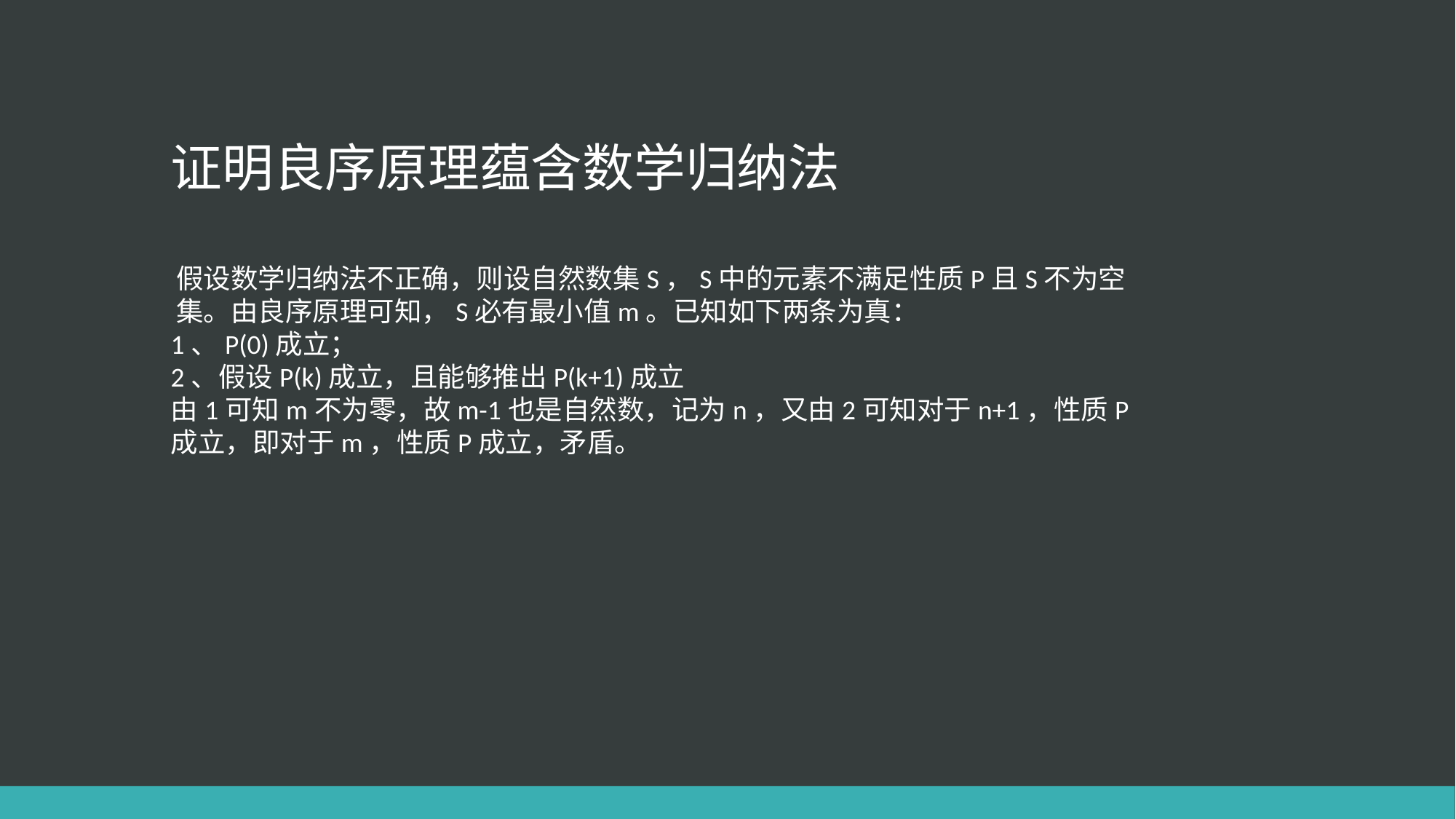

# 证明良序原理蕴含数学归纳法
假设数学归纳法不正确，则设自然数集S，S中的元素不满足性质P且S不为空集。由良序原理可知，S必有最小值m。已知如下两条为真：
1、P(0)成立；
2、假设P(k)成立，且能够推出P(k+1)成立
由1可知m不为零，故m-1也是自然数，记为n，又由2可知对于n+1，性质P成立，即对于m，性质P成立，矛盾。